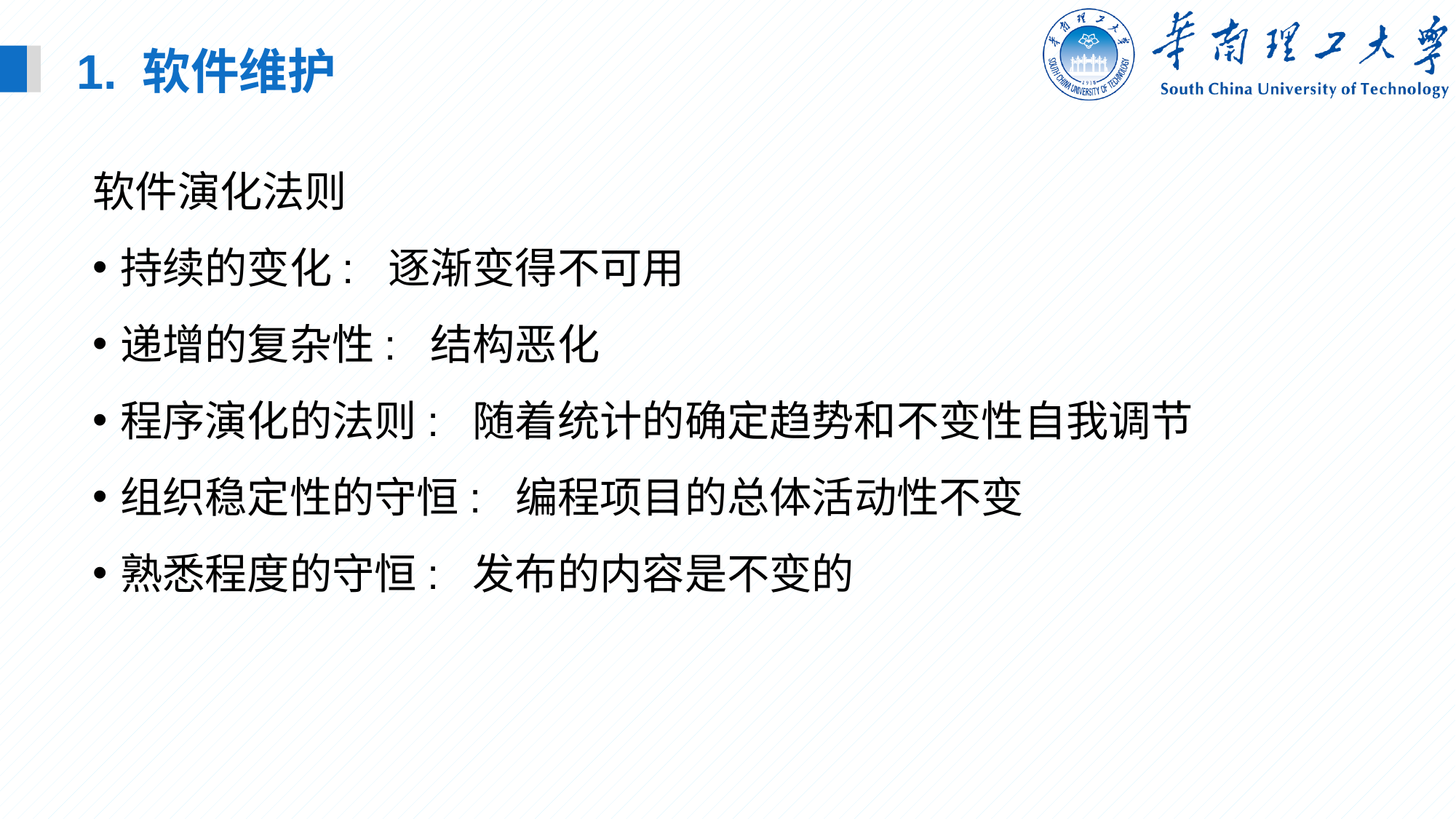

1. 软件维护
软件演化法则
持续的变化:  逐渐变得不可用
递增的复杂性:  结构恶化
程序演化的法则:  随着统计的确定趋势和不变性自我调节
组织稳定性的守恒:  编程项目的总体活动性不变
熟悉程度的守恒:  发布的内容是不变的